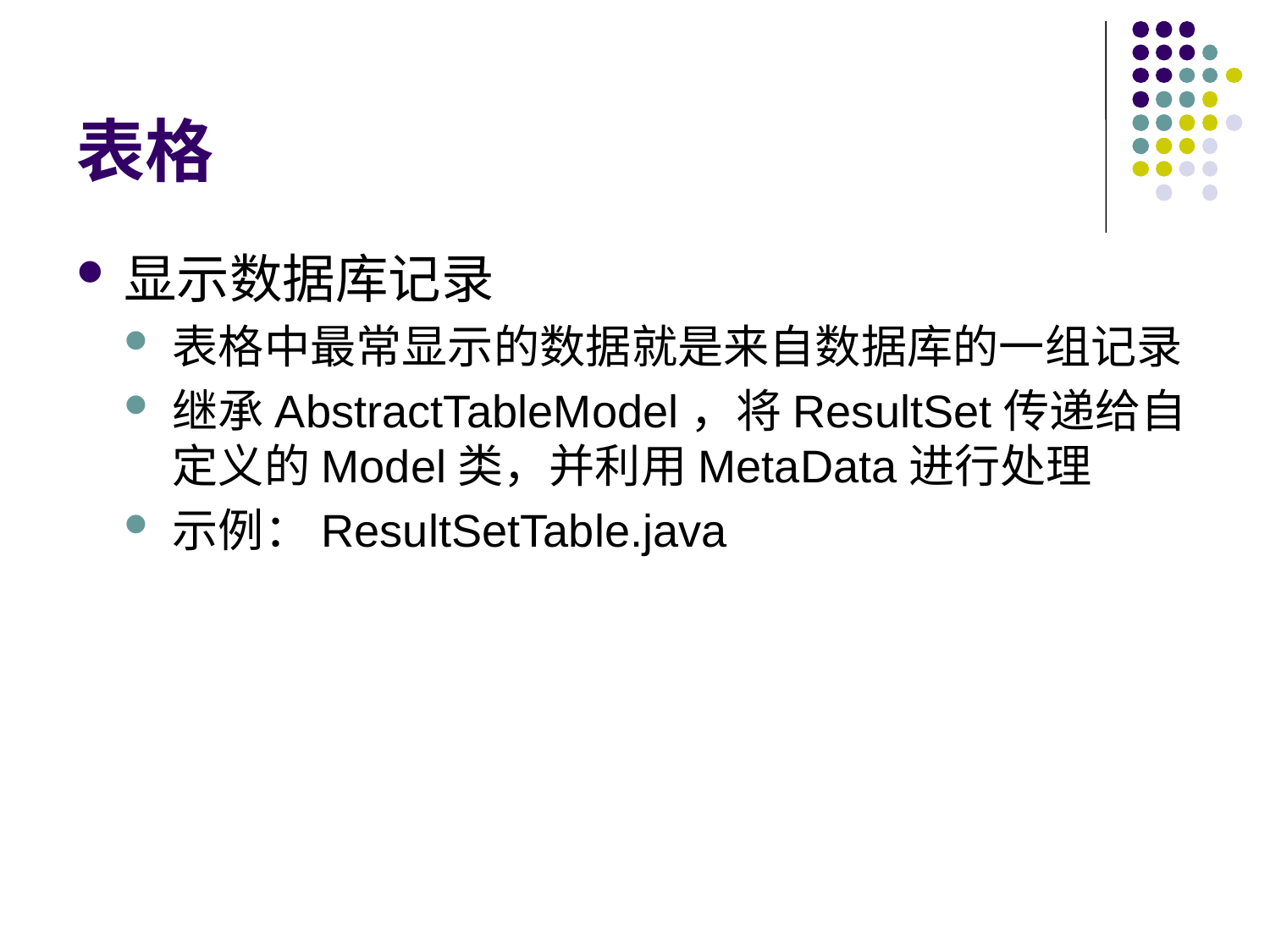

# 表格
显示数据库记录
表格中最常显示的数据就是来自数据库的一组记录
继承AbstractTableModel，将ResultSet传递给自定义的Model类，并利用MetaData进行处理
示例：ResultSetTable.java